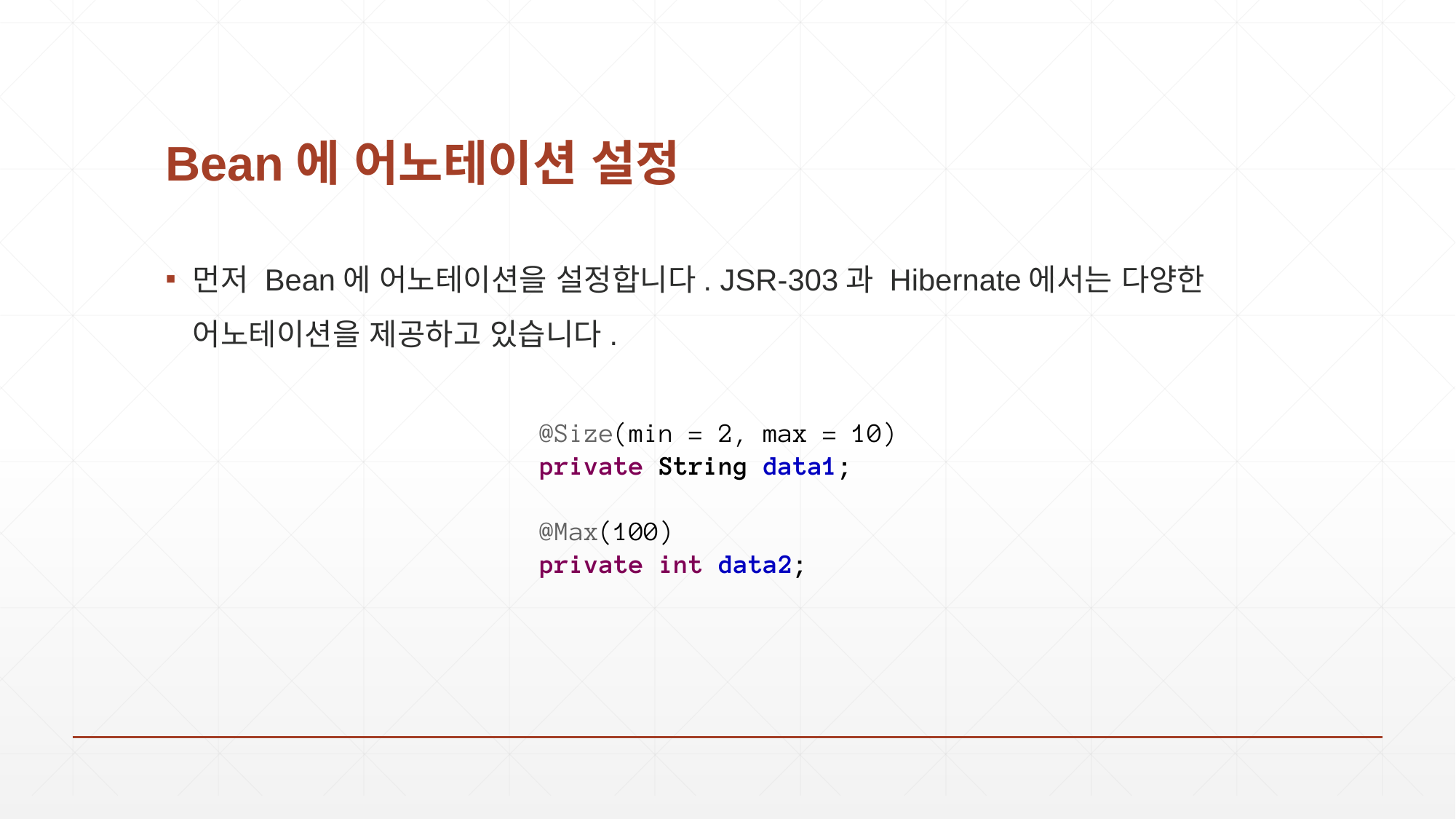

# Bean에 어노테이션 설정
먼저 Bean에 어노테이션을 설정합니다. JSR-303과 Hibernate에서는 다양한 어노테이션을 제공하고 있습니다.
@Size(min = 2, max = 10)
private String data1;

@Max(100)
private int data2;